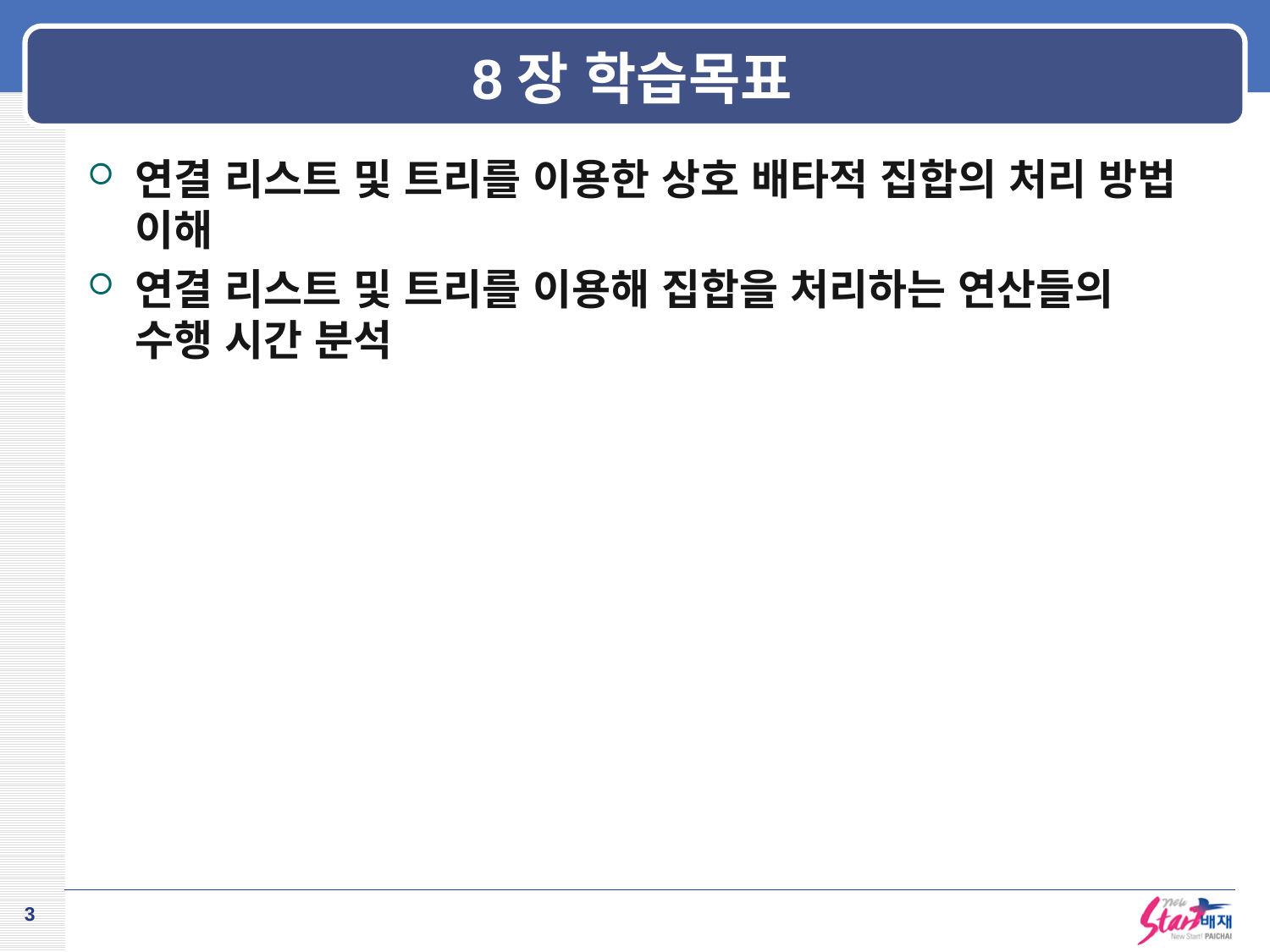

# 8장 학습목표
연결 리스트 및 트리를 이용한 상호 배타적 집합의 처리 방법 이해
연결 리스트 및 트리를 이용해 집합을 처리하는 연산들의 수행 시간 분석
3